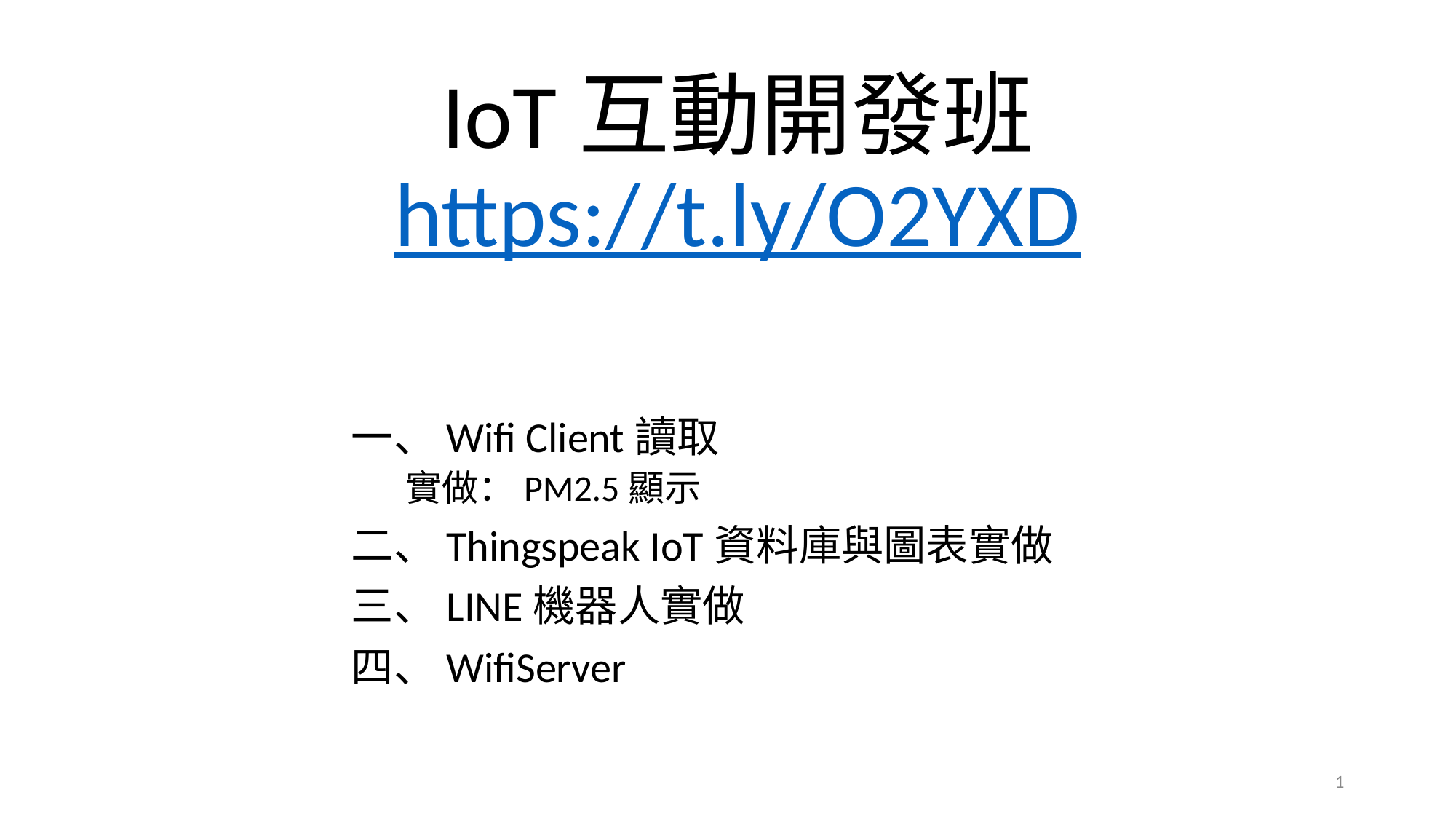

# IoT互動開發班 https://t.ly/O2YXD

一、Wifi Client讀取
實做：PM2.5顯示
二、Thingspeak IoT資料庫與圖表實做
三、LINE機器人實做
四、WifiServer

1